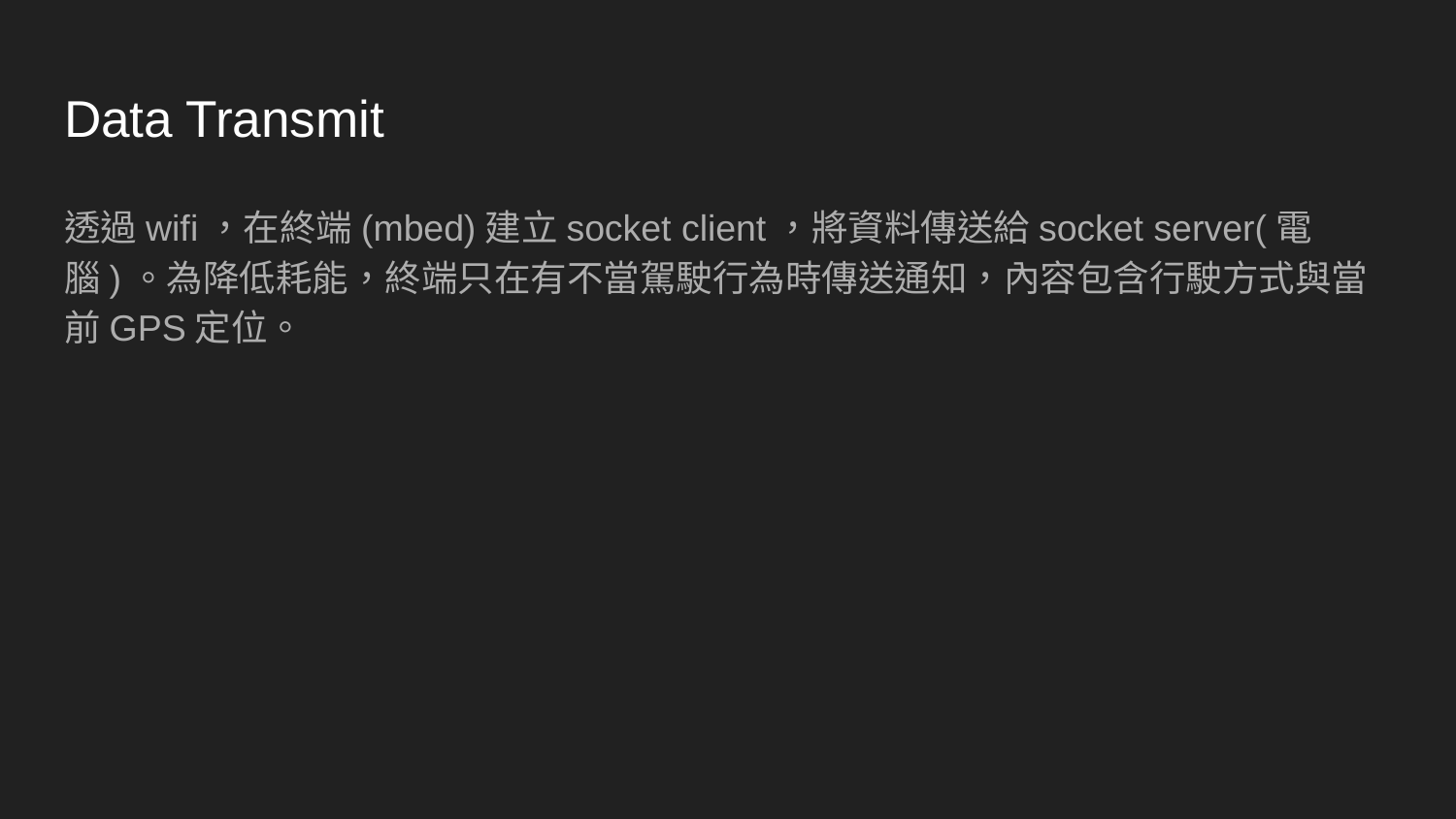

# Data Transmit
透過wifi，在終端(mbed)建立socket client，將資料傳送給socket server(電腦)。為降低耗能，終端只在有不當駕駛行為時傳送通知，內容包含行駛方式與當前GPS定位。